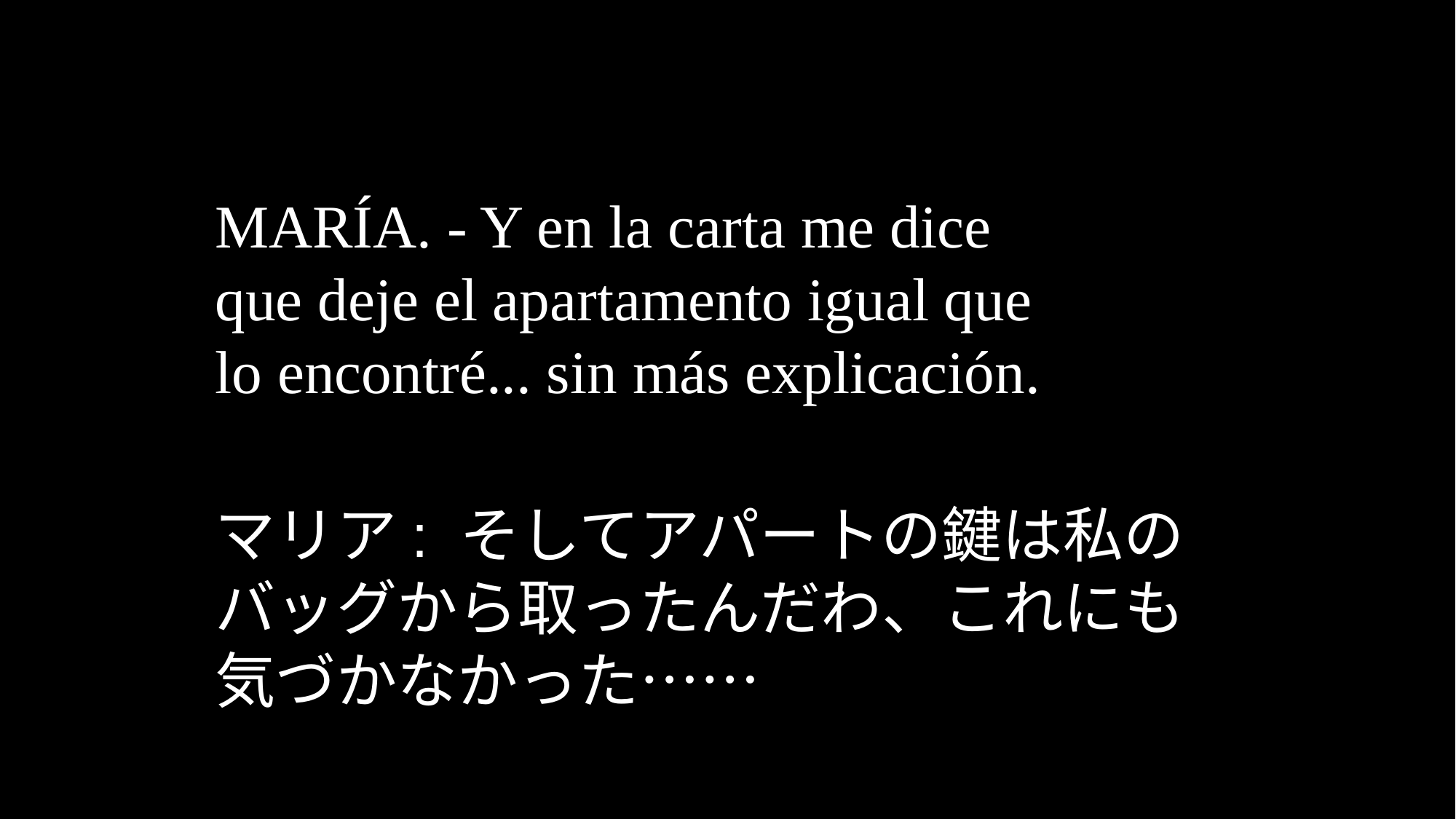

MARÍA. - Y en la carta me dice que deje el apartamento igual que lo encontré... sin más explicación.

マリア: そしてアパートの鍵は私のバッグから取ったんだわ、これにも気づかなかった……